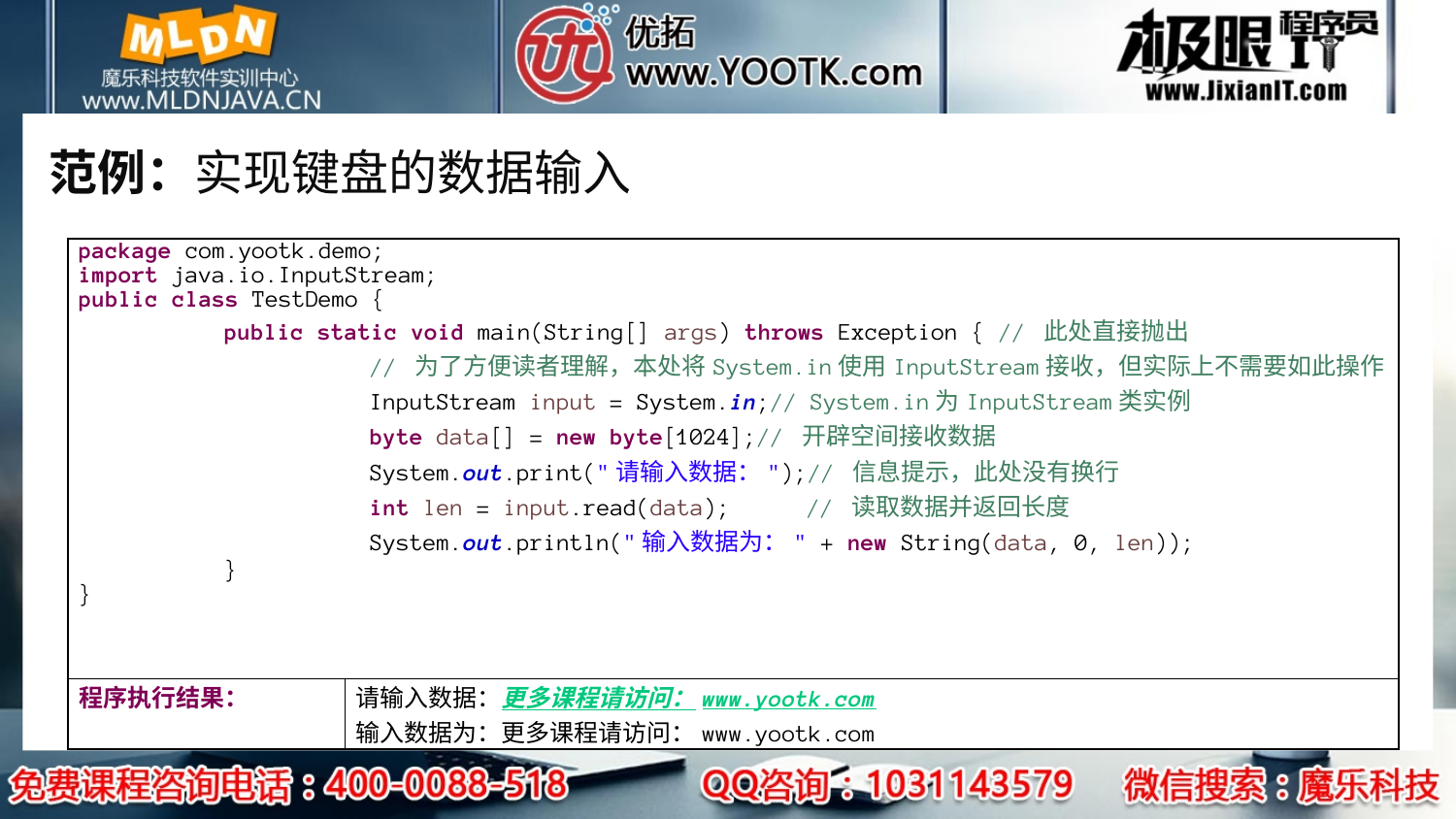

# 范例：实现键盘的数据输入
| package com.yootk.demo; import java.io.InputStream; public class TestDemo { public static void main(String[] args) throws Exception { // 此处直接抛出 // 为了方便读者理解，本处将System.in使用InputStream接收，但实际上不需要如此操作 InputStream input = System.in;// System.in为InputStream类实例 byte data[] = new byte[1024];// 开辟空间接收数据 System.out.print("请输入数据：");// 信息提示，此处没有换行 int len = input.read(data); // 读取数据并返回长度 System.out.println("输入数据为：" + new String(data, 0, len)); } } |  |
| --- | --- |
| 程序执行结果： | 请输入数据：更多课程请访问：www.yootk.com 输入数据为：更多课程请访问：www.yootk.com |